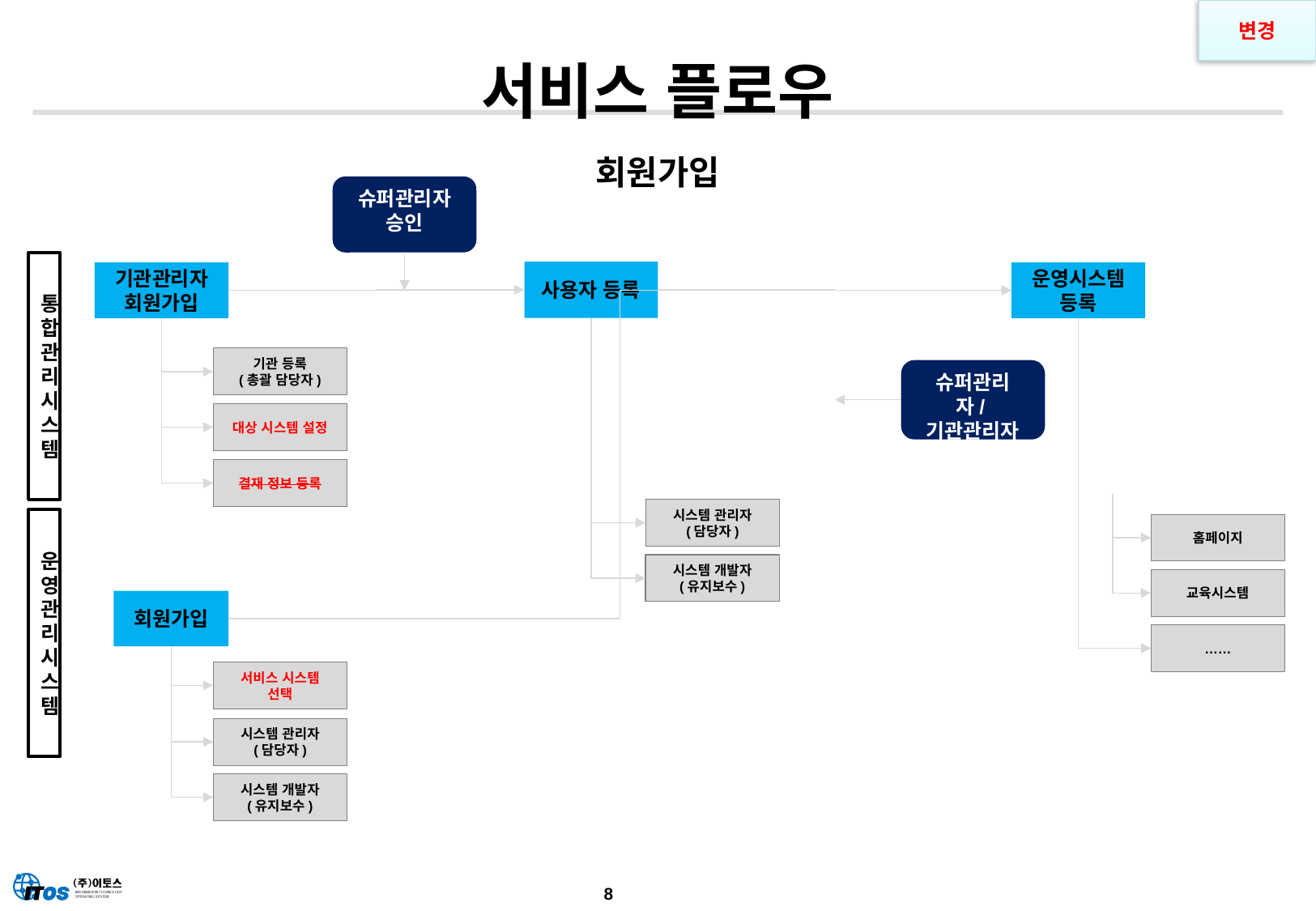

변경
서비스 플로우
회원가입
슈퍼관리자
승인
통합관리시스템
사용자 등록
기관관리자회원가입
운영시스템 등록
기관 등록
(총괄 담당자)
슈퍼관리자/기관관리자
승인
대상 시스템 설정
결재 정보 등록
시스템 관리자
(담당자)
운영관리시스템
홈페이지
시스템 개발자
(유지보수)
교육시스템
회원가입
……
서비스 시스템
선택
시스템 관리자
(담당자)
시스템 개발자
(유지보수)